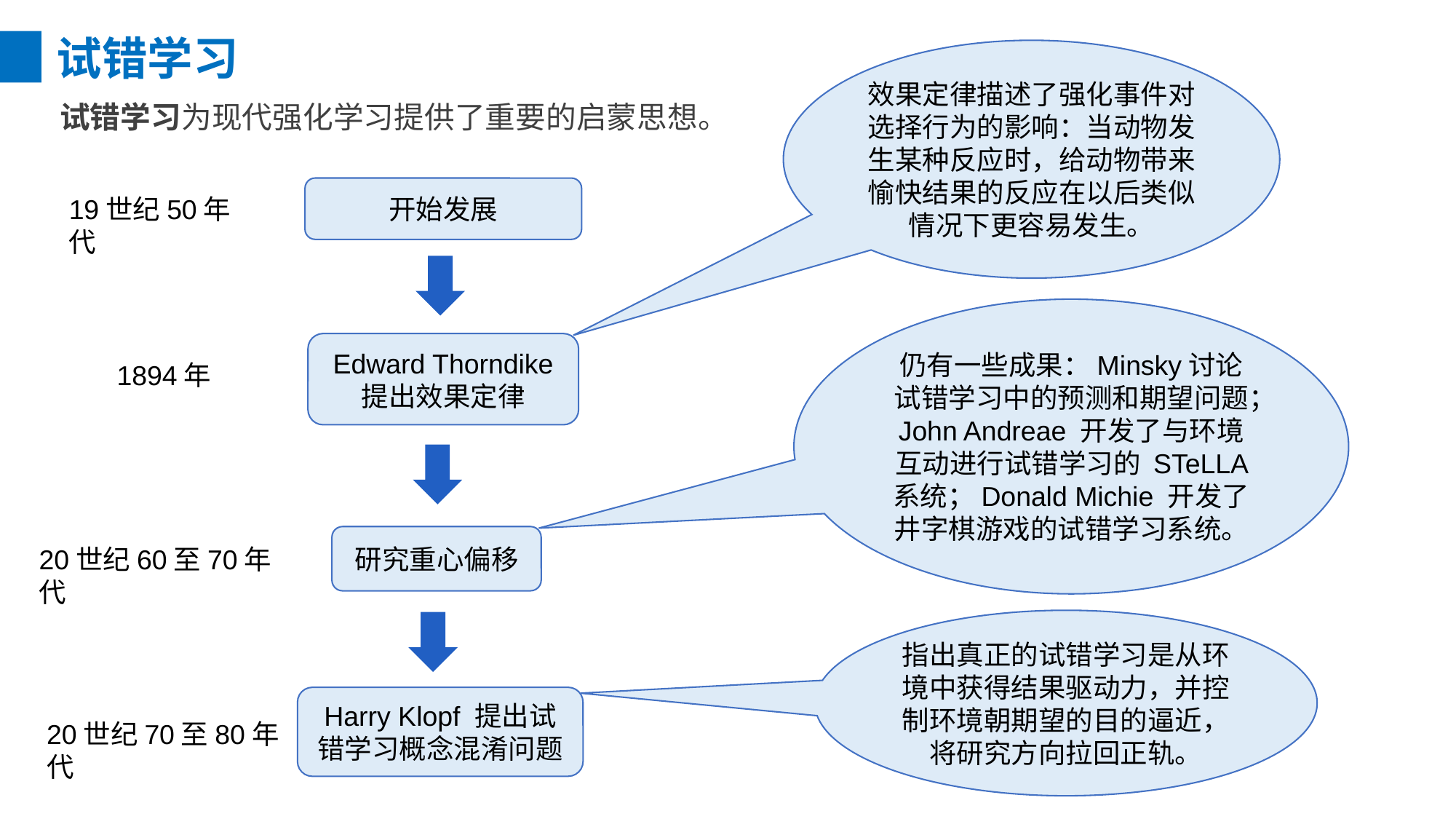

试错学习

效果定律描述了强化事件对选择行为的影响：当动物发生某种反应时，给动物带来愉快结果的反应在以后类似情况下更容易发生。
试错学习为现代强化学习提供了重要的启蒙思想。

开始发展
19世纪50年代

仍有一些成果：Minsky讨论试错学习中的预测和期望问题；John Andreae 开发了与环境互动进行试错学习的 STeLLA 系统；Donald Michie 开发了井字棋游戏的试错学习系统。
Edward Thorndike 提出效果定律
1894年

研究重心偏移
20世纪60至70年代

指出真正的试错学习是从环境中获得结果驱动力，并控制环境朝期望的目的逼近，将研究方向拉回正轨。

Harry Klopf 提出试错学习概念混淆问题
20世纪70至80年代